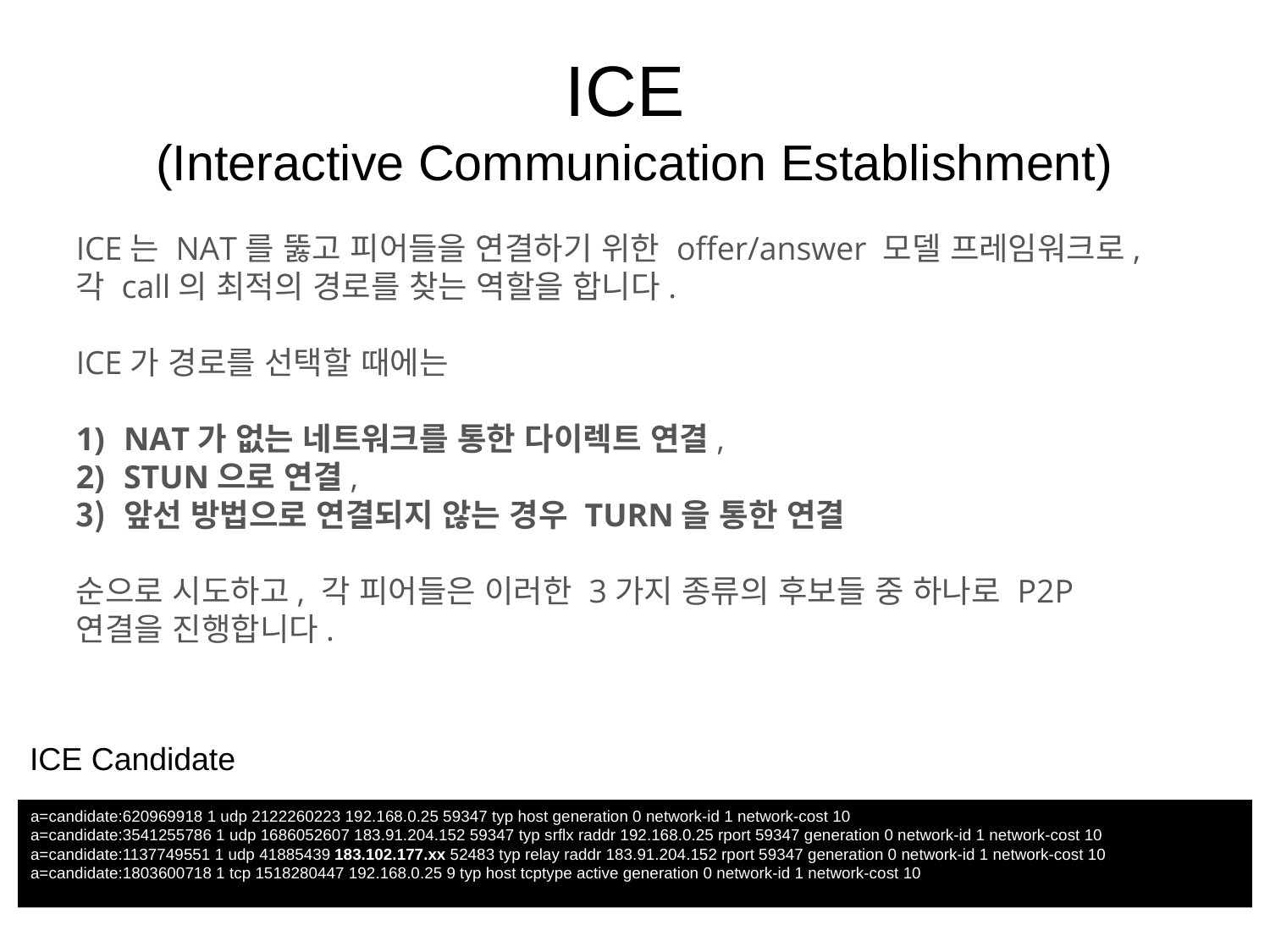

# ICE (Interactive Communication Establishment)
ICE는 NAT를 뚫고 피어들을 연결하기 위한 offer/answer 모델 프레임워크로, 각 call의 최적의 경로를 찾는 역할을 합니다.

ICE가 경로를 선택할 때에는

NAT가 없는 네트워크를 통한 다이렉트 연결,
STUN으로 연결,
앞선 방법으로 연결되지 않는 경우 TURN을 통한 연결

순으로 시도하고, 각 피어들은 이러한 3가지 종류의 후보들 중 하나로 P2P 연결을 진행합니다.
ICE Candidate
a=candidate:620969918 1 udp 2122260223 192.168.0.25 59347 typ host generation 0 network-id 1 network-cost 10
a=candidate:3541255786 1 udp 1686052607 183.91.204.152 59347 typ srflx raddr 192.168.0.25 rport 59347 generation 0 network-id 1 network-cost 10
a=candidate:1137749551 1 udp 41885439 183.102.177.xx 52483 typ relay raddr 183.91.204.152 rport 59347 generation 0 network-id 1 network-cost 10
a=candidate:1803600718 1 tcp 1518280447 192.168.0.25 9 typ host tcptype active generation 0 network-id 1 network-cost 10